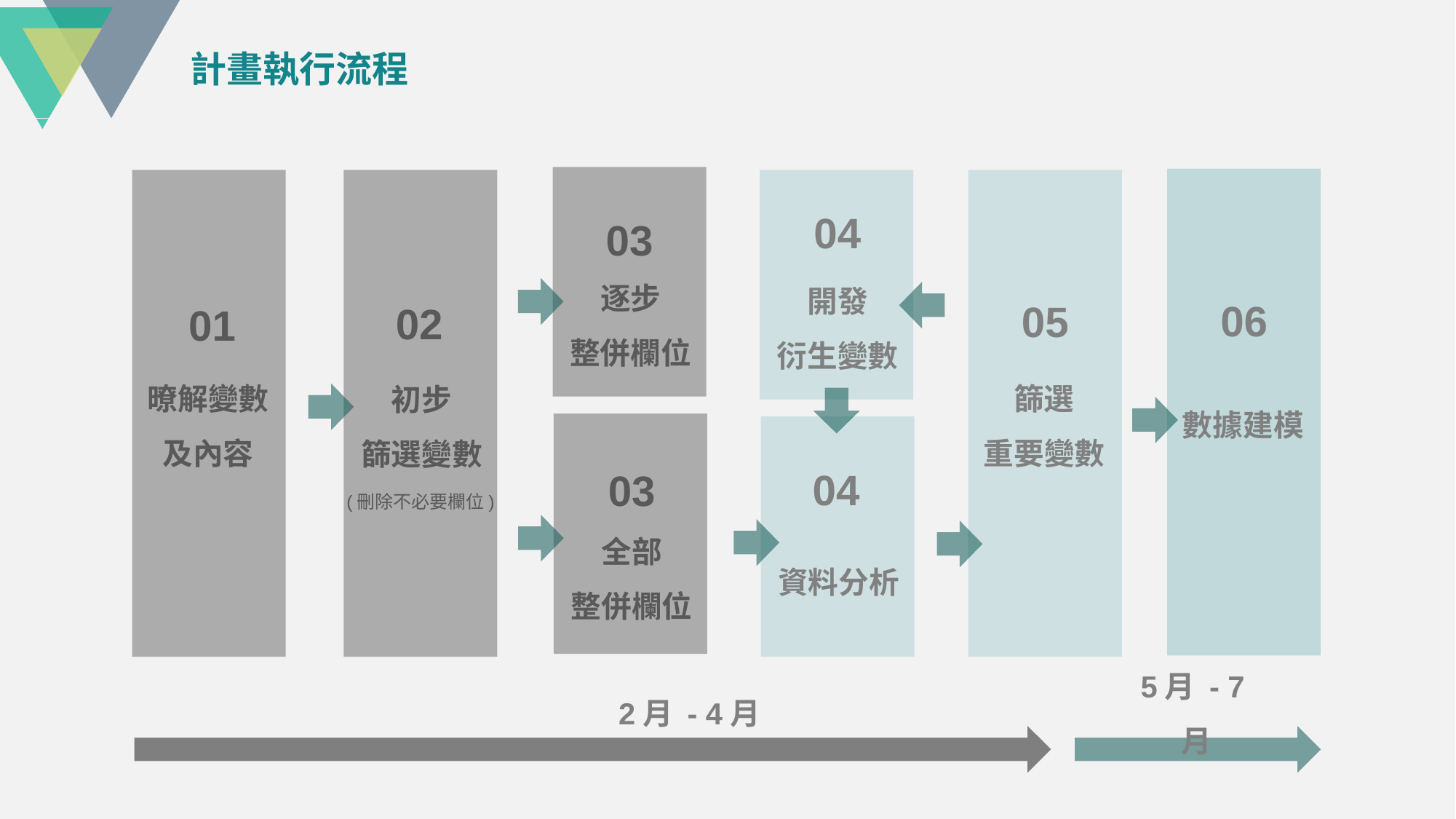

計畫執行流程

逐步
整併欄位

數據建模

01
暸解變數
及內容

初步
篩選變數
(刪除不必要欄位)

開發
衍生變數

篩選
重要變數
04
03
06
05
02

全部
整併欄位

資料分析
04
03

2月 - 4月
5月 - 7月